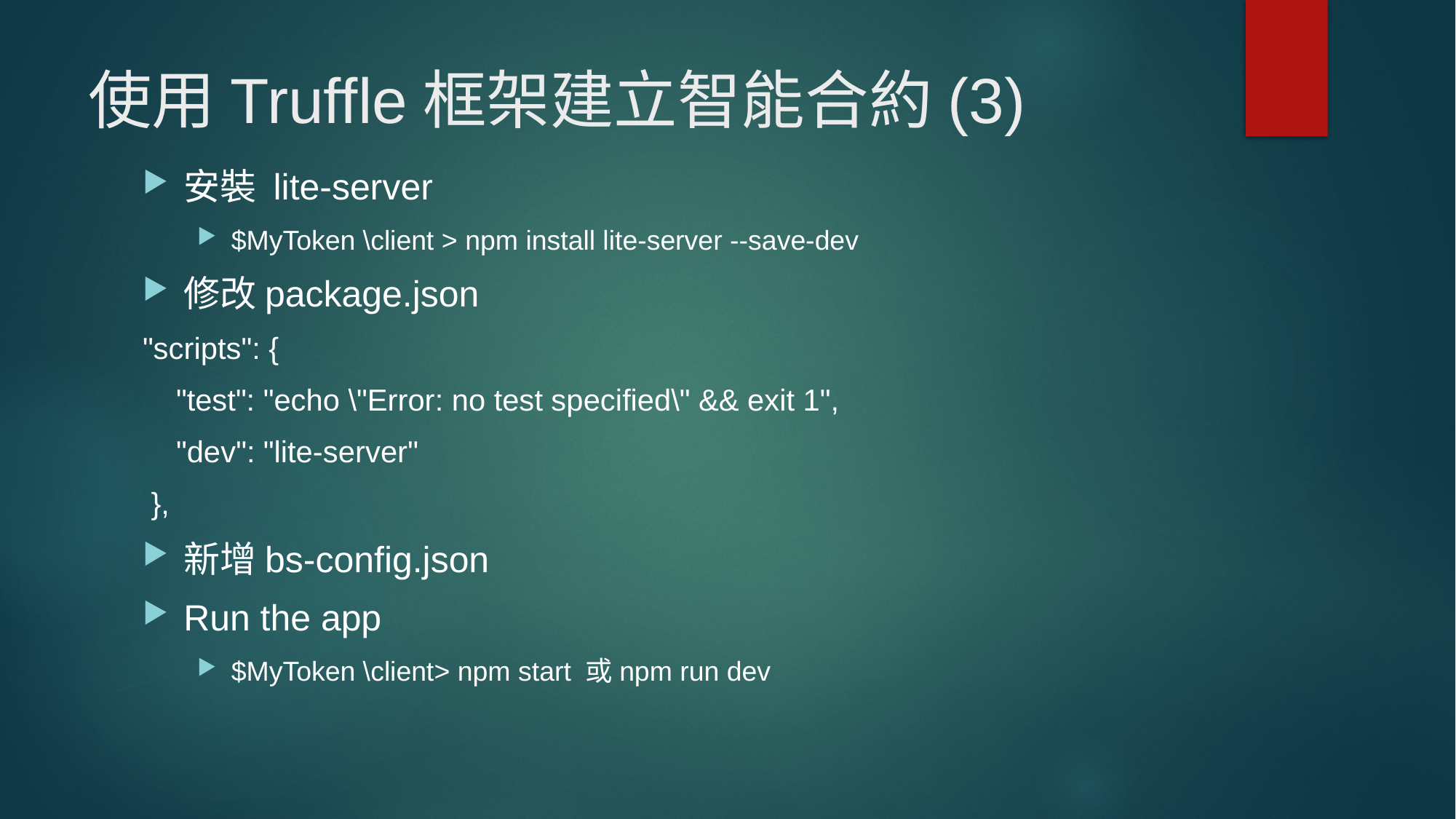

# 使用Truffle框架建立智能合約(3)
安裝 lite-server
$MyToken \client > npm install lite-server --save-dev
修改package.json
"scripts": {
    "test": "echo \"Error: no test specified\" && exit 1",
    "dev": "lite-server"
 },
新增bs-config.json
Run the app
$MyToken \client> npm start 或npm run dev